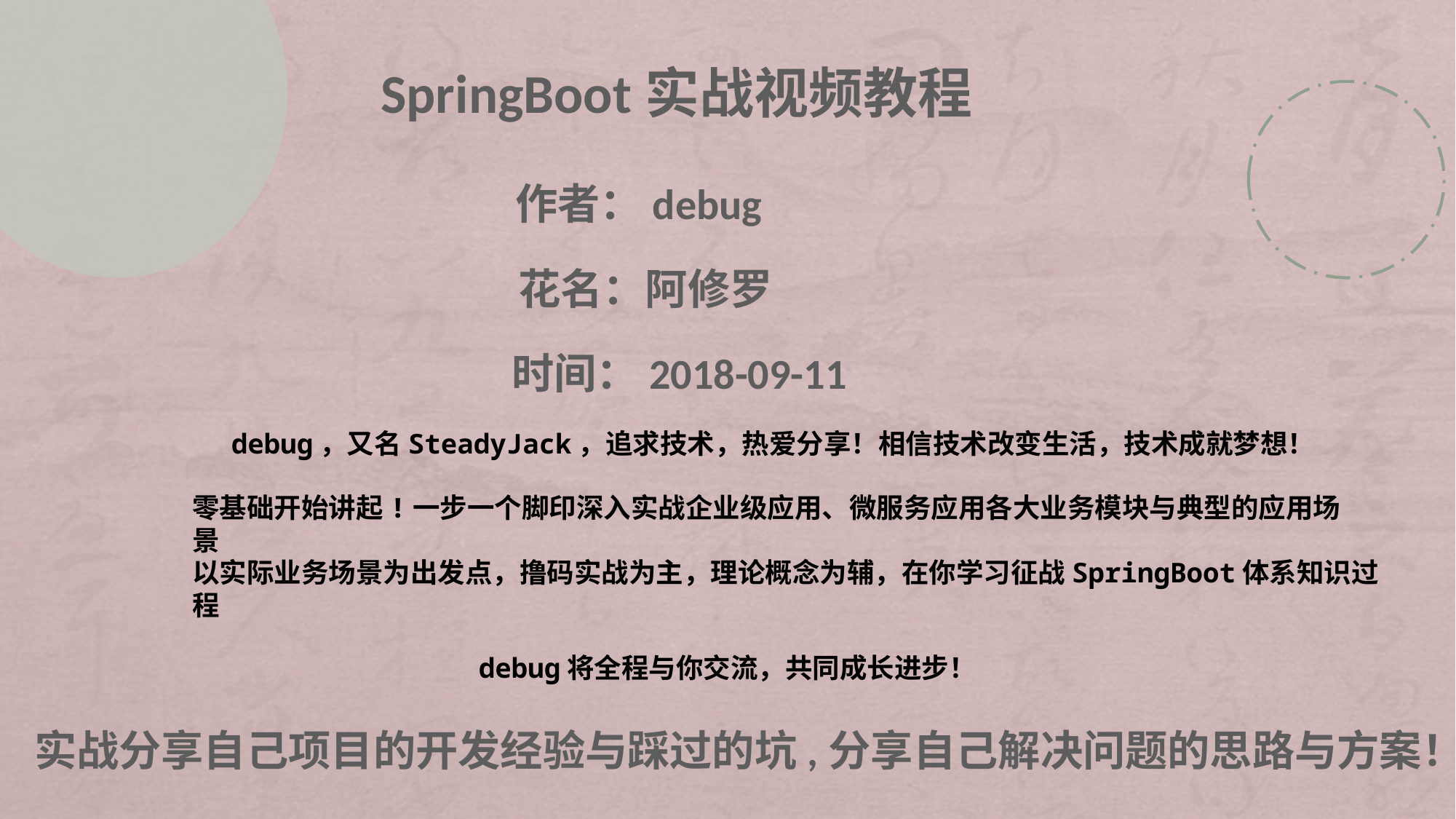

SpringBoot实战视频教程

作者：debug
花名：阿修罗
时间：2018-09-11
debug，又名SteadyJack，追求技术，热爱分享！相信技术改变生活，技术成就梦想！
零基础开始讲起!一步一个脚印深入实战企业级应用、微服务应用各大业务模块与典型的应用场景
以实际业务场景为出发点，撸码实战为主，理论概念为辅，在你学习征战SpringBoot体系知识过程
debug将全程与你交流，共同成长进步！
实战分享自己项目的开发经验与踩过的坑,分享自己解决问题的思路与方案！